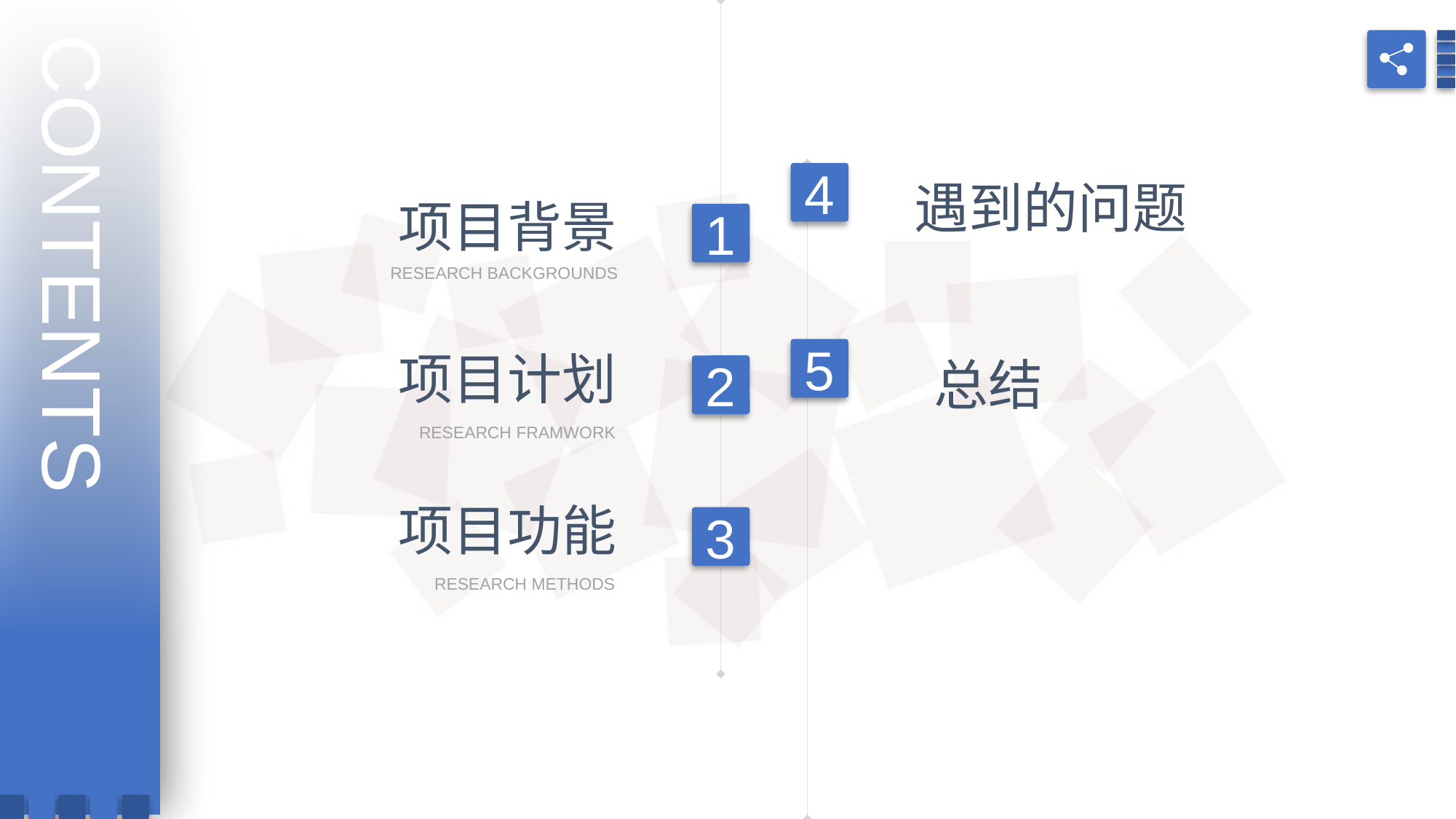

CONTENTS

4
遇到的问题
项目背景
1
RESEARCH BACKGROUNDS

5
项目计划
总结
2
RESEARCH FRAMWORK
项目功能
3
RESEARCH METHODS